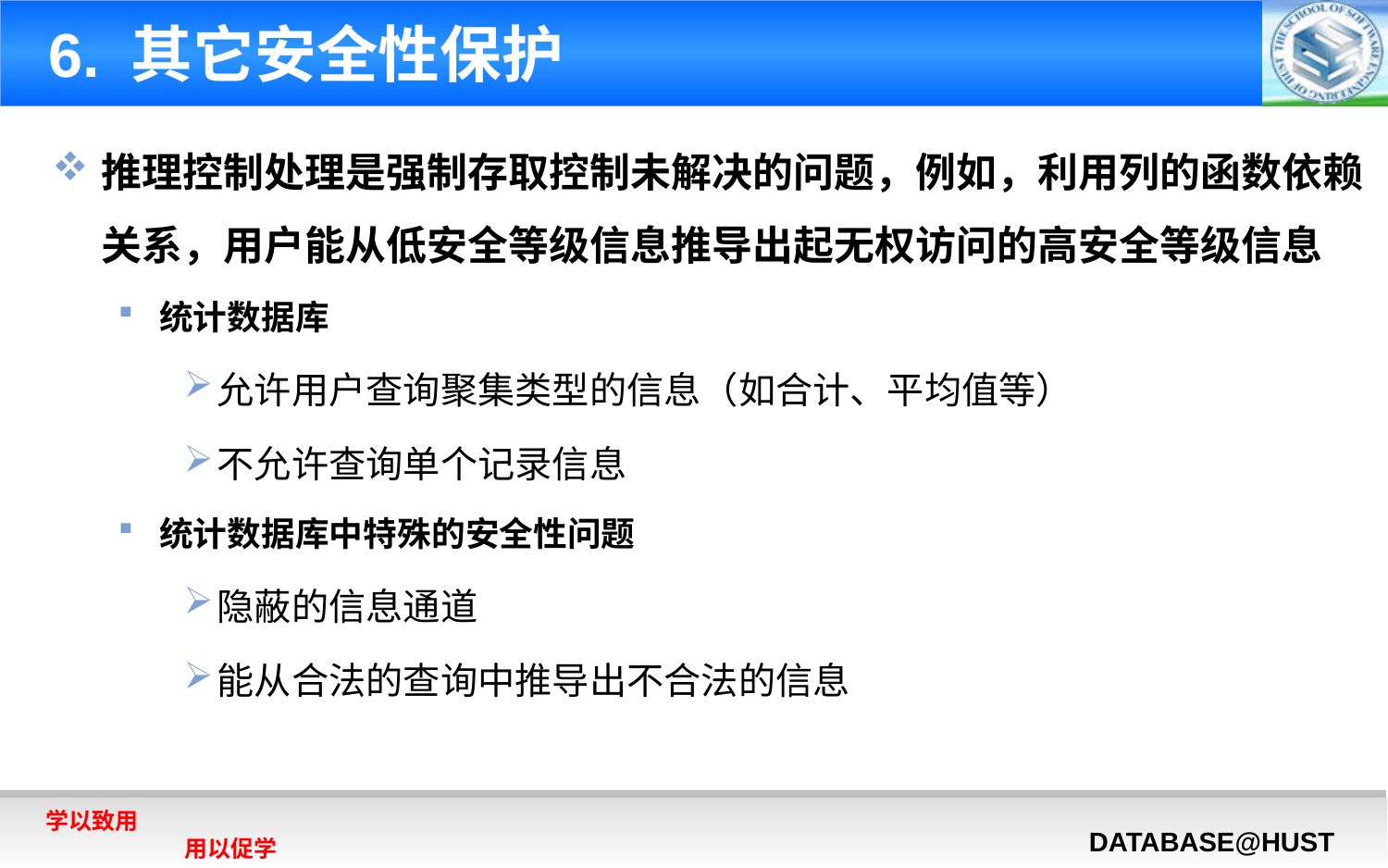

# 6. 其它安全性保护
推理控制处理是强制存取控制未解决的问题，例如，利用列的函数依赖关系，用户能从低安全等级信息推导出起无权访问的高安全等级信息
统计数据库
允许用户查询聚集类型的信息（如合计、平均值等）
不允许查询单个记录信息
统计数据库中特殊的安全性问题
隐蔽的信息通道
能从合法的查询中推导出不合法的信息